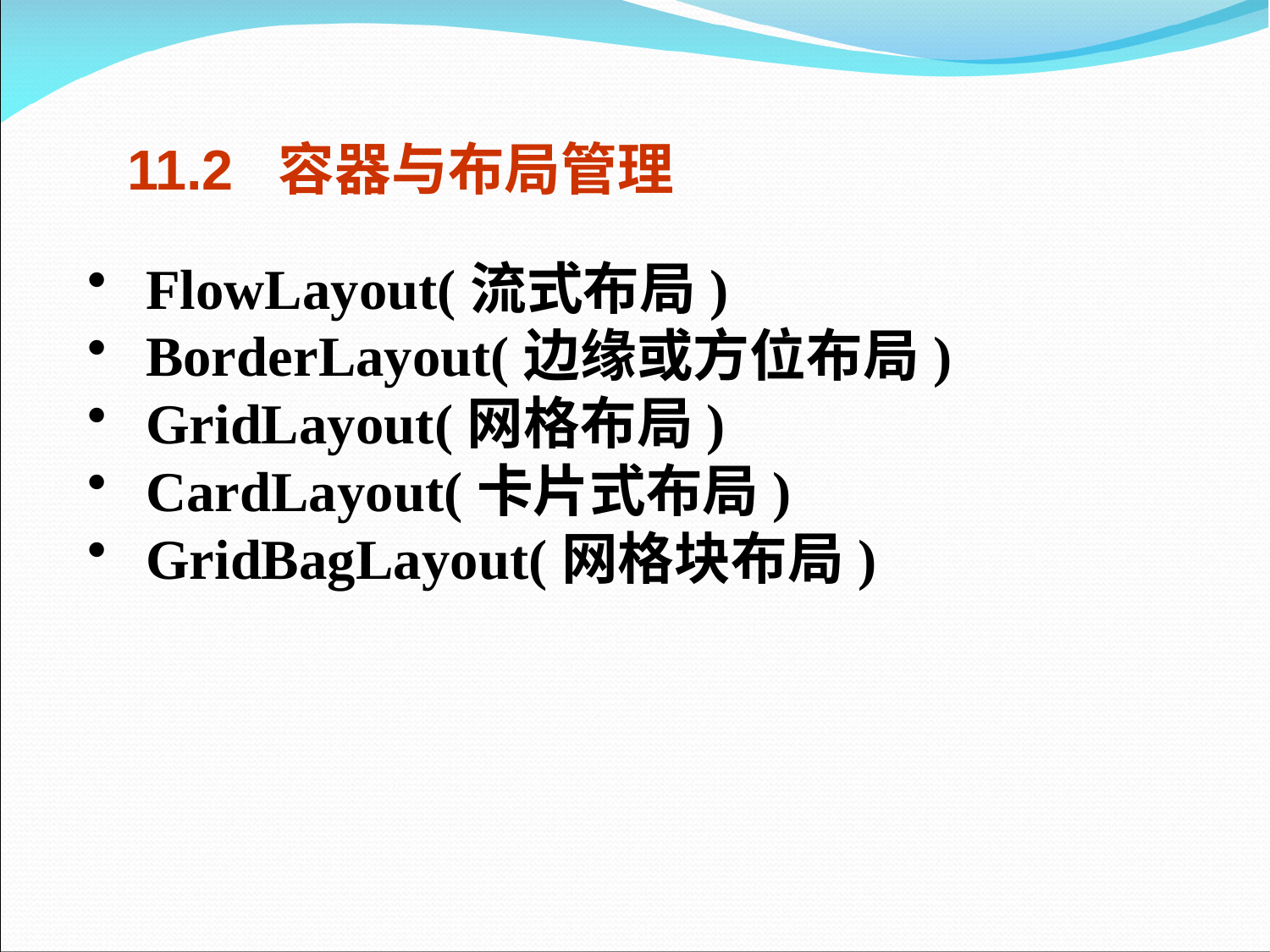

11.2  容器与布局管理

  FlowLayout(流式布局)
  BorderLayout(边缘或方位布局)
  GridLayout(网格布局)
  CardLayout(卡片式布局)
  GridBagLayout(网格块布局)